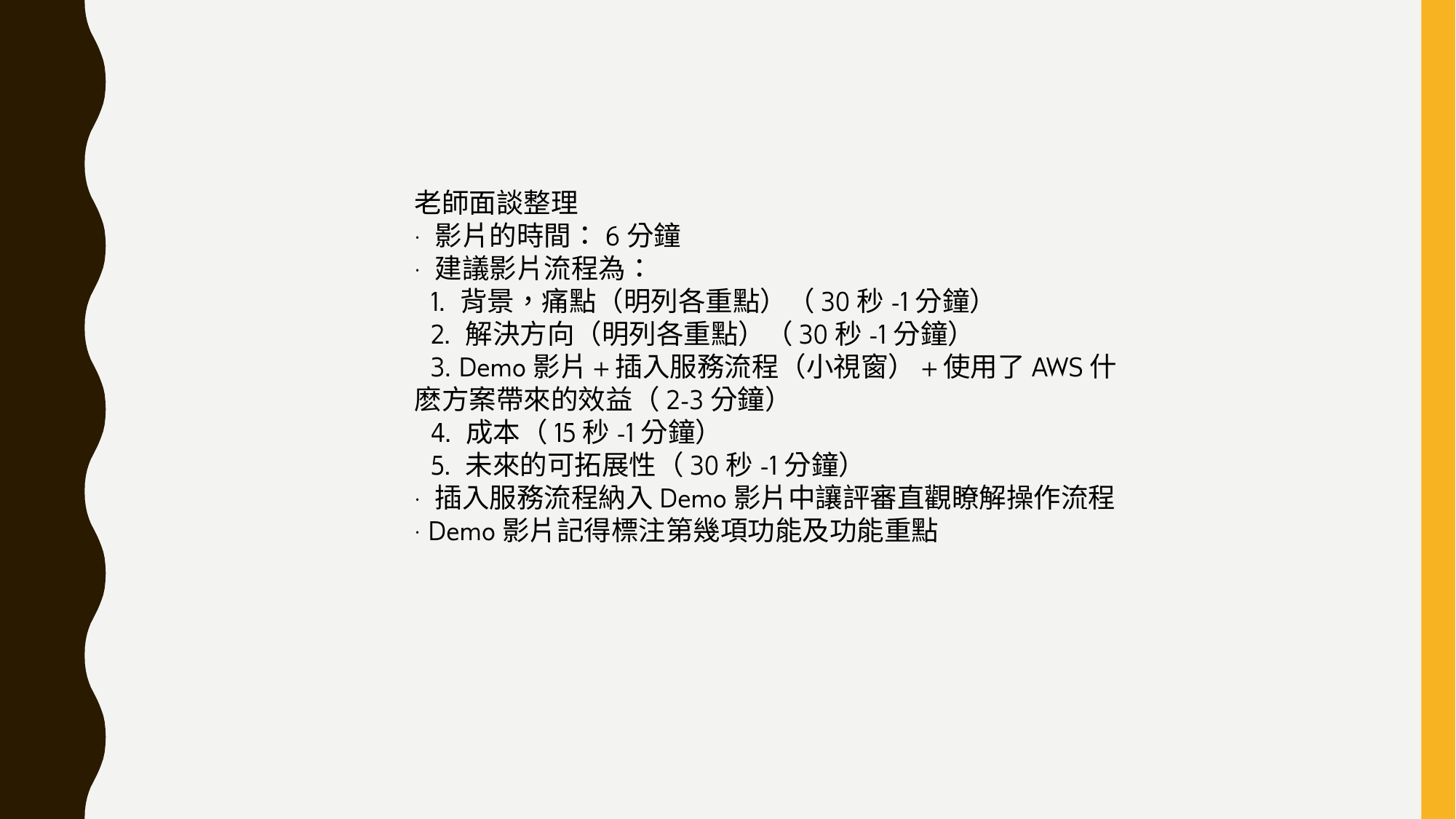

老師面談整理
· 影片的時間：6分鐘
· 建議影片流程為：
  1. 背景，痛點（明列各重點）（30秒-1分鐘）
  2. 解決方向（明列各重點）（30秒-1分鐘）
  3. Demo影片+插入服務流程（小視窗）+使用了AWS什麽方案帶來的效益（2-3分鐘）
  4. 成本（15秒-1分鐘）
  5. 未來的可拓展性（30秒-1分鐘）
· 插入服務流程納入Demo影片中讓評審直觀瞭解操作流程
· Demo影片記得標注第幾項功能及功能重點